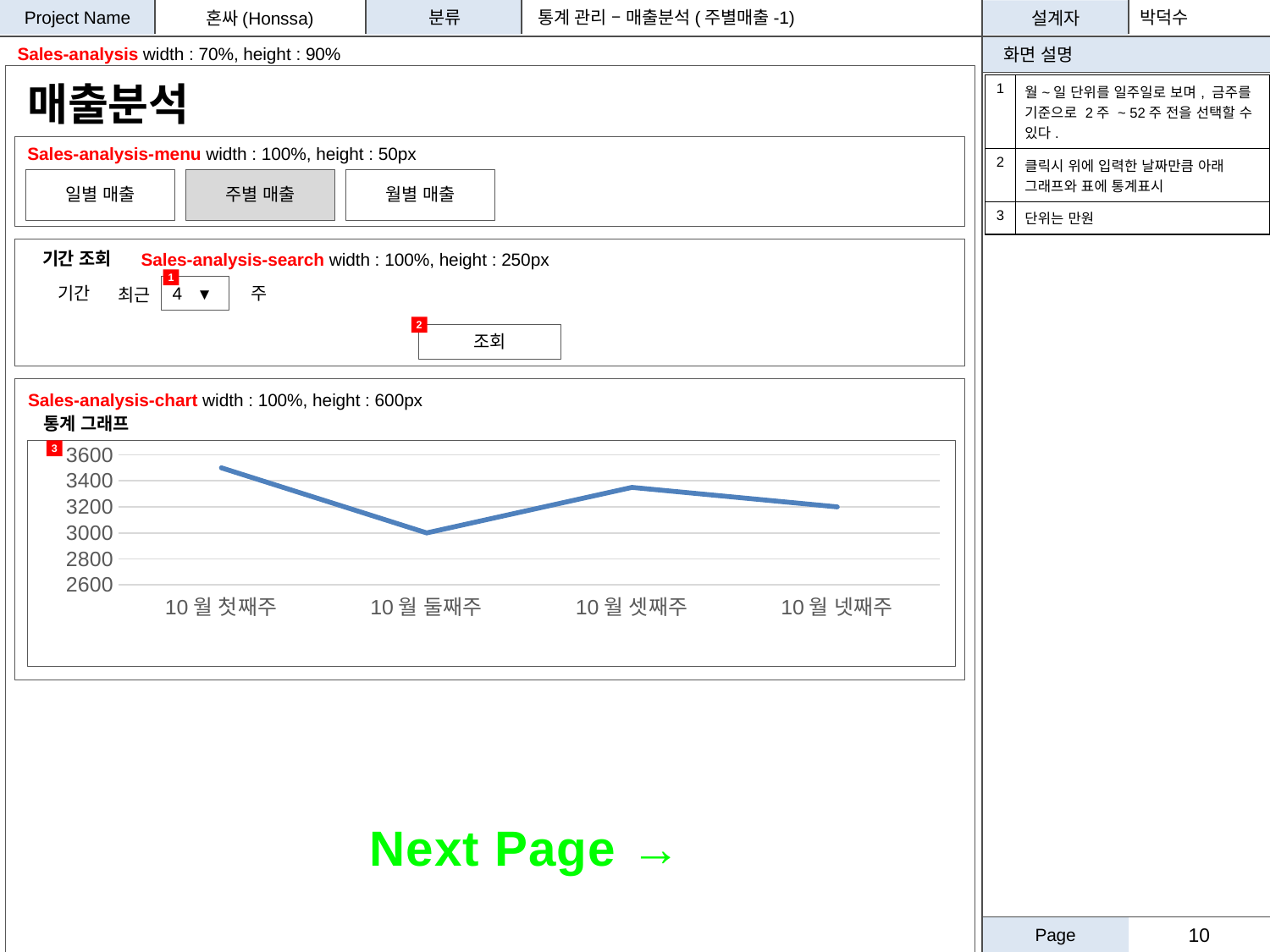

통계 관리 – 매출분석(주별매출-1)
박덕수
Sales-analysis width : 70%, height : 90%

매출분석
| 1 | 월~일 단위를 일주일로 보며, 금주를 기준으로 2주 ~ 52주 전을 선택할 수 있다. |
| --- | --- |
| 2 | 클릭시 위에 입력한 날짜만큼 아래 그래프와 표에 통계표시 |
| 3 | 단위는 만원 |

Sales-analysis-menu width : 100%, height : 50px

일별 매출
주별 매출
월별 매출

기간 조회
Sales-analysis-search width : 100%, height : 250px
1
기간
4   ▼
주

최근
2
조회

Sales-analysis-chart width : 100%, height : 600px
통계 그래프

3

### Chart

| Category | 매출 |
|---|---|
| 10월 첫째주 | 3500.0 |
| 10월 둘째주 | 3000.0 |
| 10월 셋째주 | 3350.0 |
| 10월 넷째주 | 3200.0 |
Next Page →